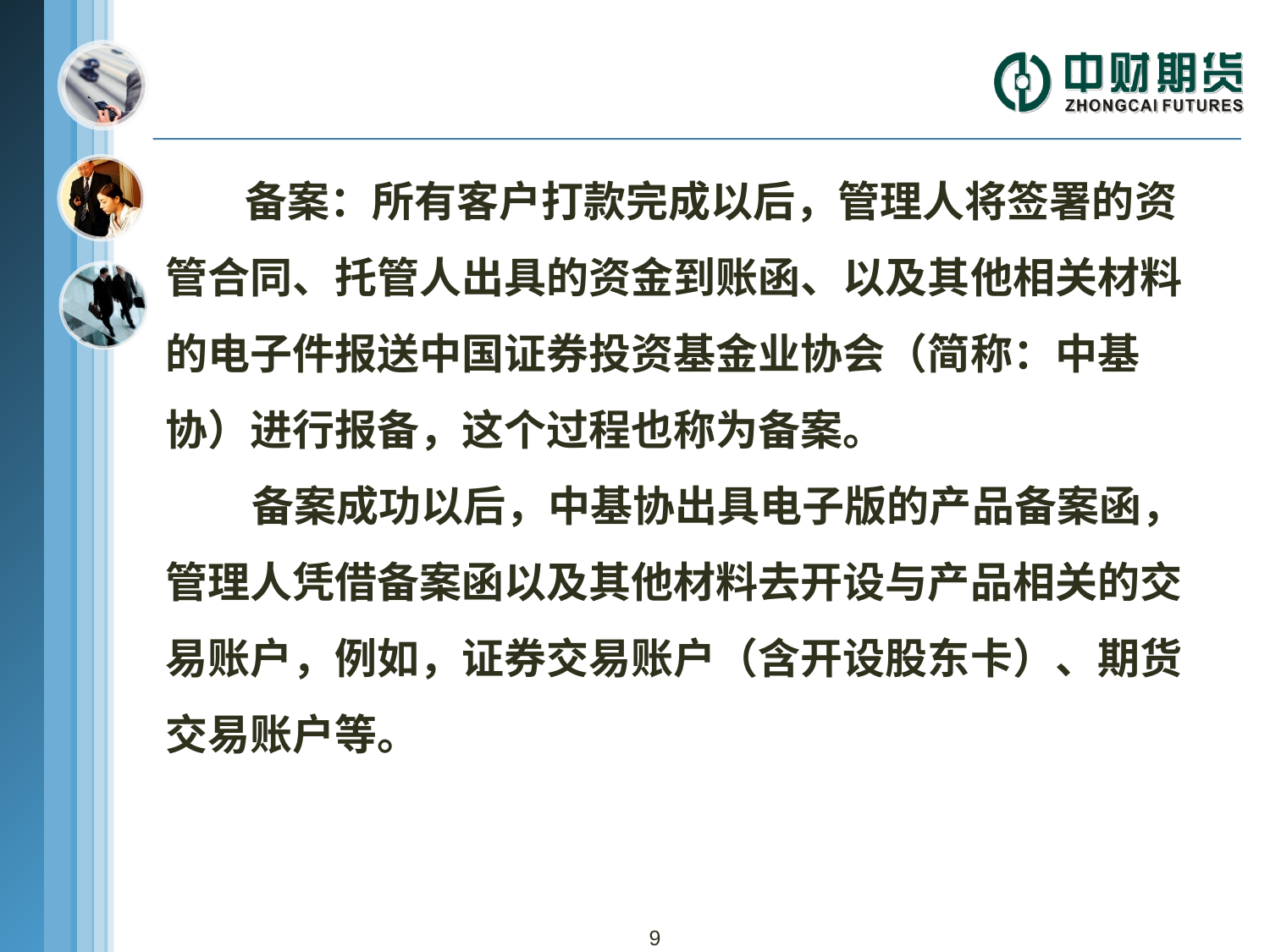

备案：所有客户打款完成以后，管理人将签署的资管合同、托管人出具的资金到账函、以及其他相关材料的电子件报送中国证券投资基金业协会（简称：中基协）进行报备，这个过程也称为备案。
        备案成功以后，中基协出具电子版的产品备案函，管理人凭借备案函以及其他材料去开设与产品相关的交易账户，例如，证券交易账户（含开设股东卡）、期货交易账户等。
9